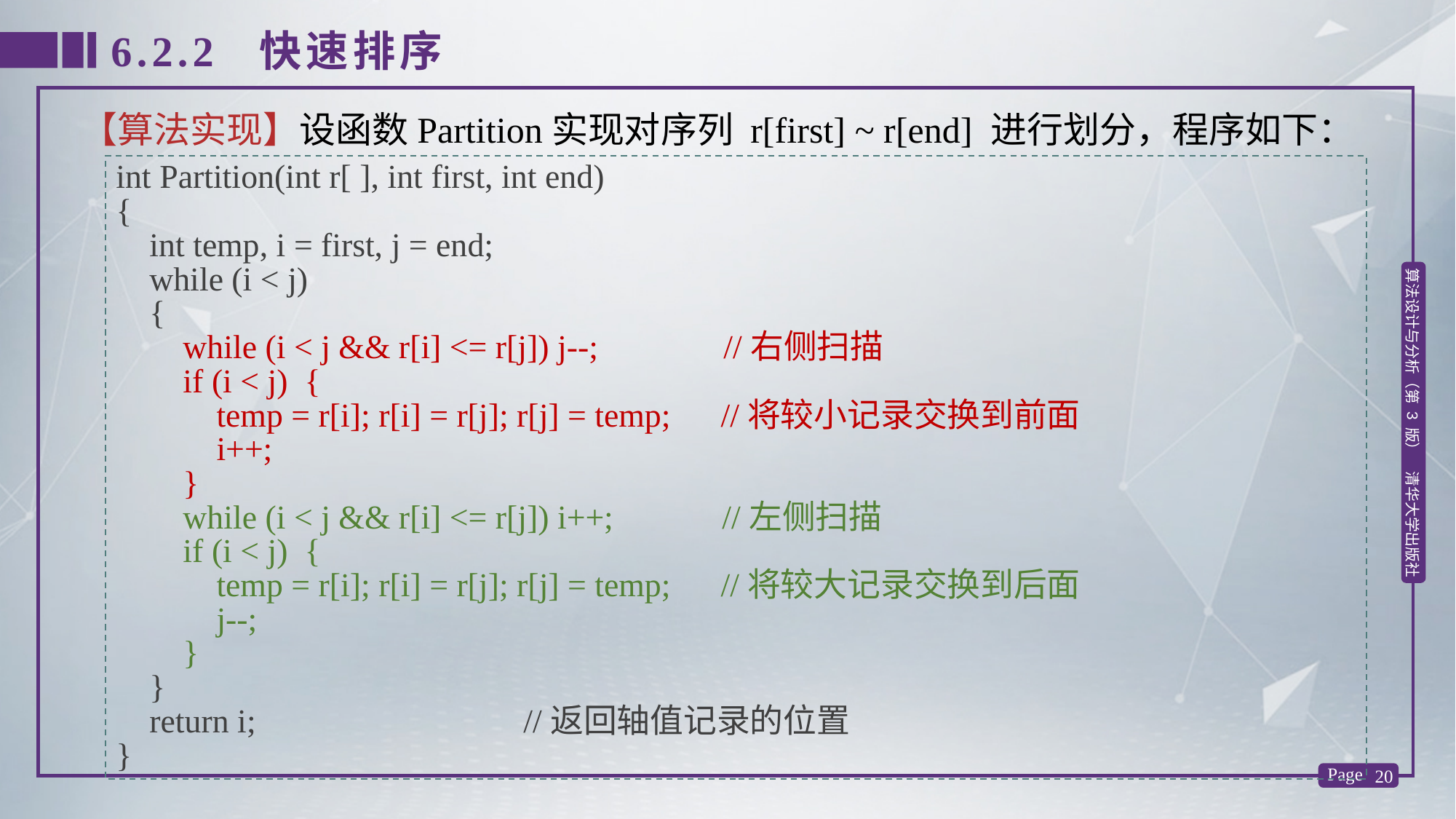

6.2.2  快速排序
【算法实现】设函数Partition实现对序列 r[first] ~ r[end] 进行划分，程序如下：
int Partition(int r[ ], int first, int end)
{
    int temp, i = first, j = end;
    while (i < j)
    {
        while (i < j && r[i] <= r[j]) j--;               //右侧扫描
        if (i < j)  {
            temp = r[i]; r[i] = r[j]; r[j] = temp;      //将较小记录交换到前面
            i++;
        }
        while (i < j && r[i] <= r[j]) i++;             //左侧扫描
        if (i < j)  {
            temp = r[i]; r[i] = r[j]; r[j] = temp;      //将较大记录交换到后面
            j--;
        }
    }
    return i;                                //返回轴值记录的位置
}